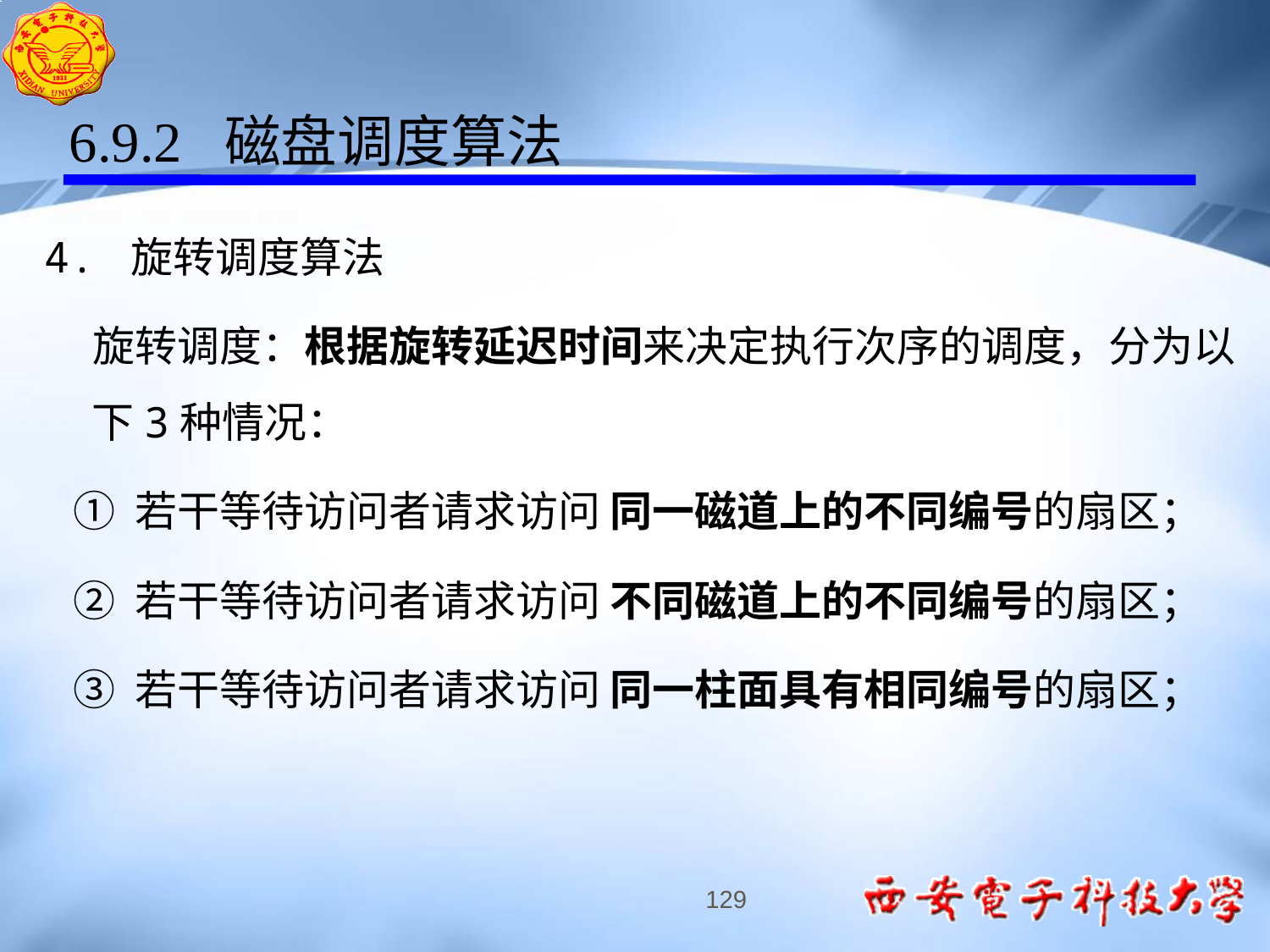

6.9.2  磁盘调度算法
4. 旋转调度算法
    旋转调度：根据旋转延迟时间来决定执行次序的调度，分为以下3种情况：
   ① 若干等待访问者请求访问 同一磁道上的不同编号的扇区；
   ② 若干等待访问者请求访问 不同磁道上的不同编号的扇区；
   ③ 若干等待访问者请求访问 同一柱面具有相同编号的扇区；
129